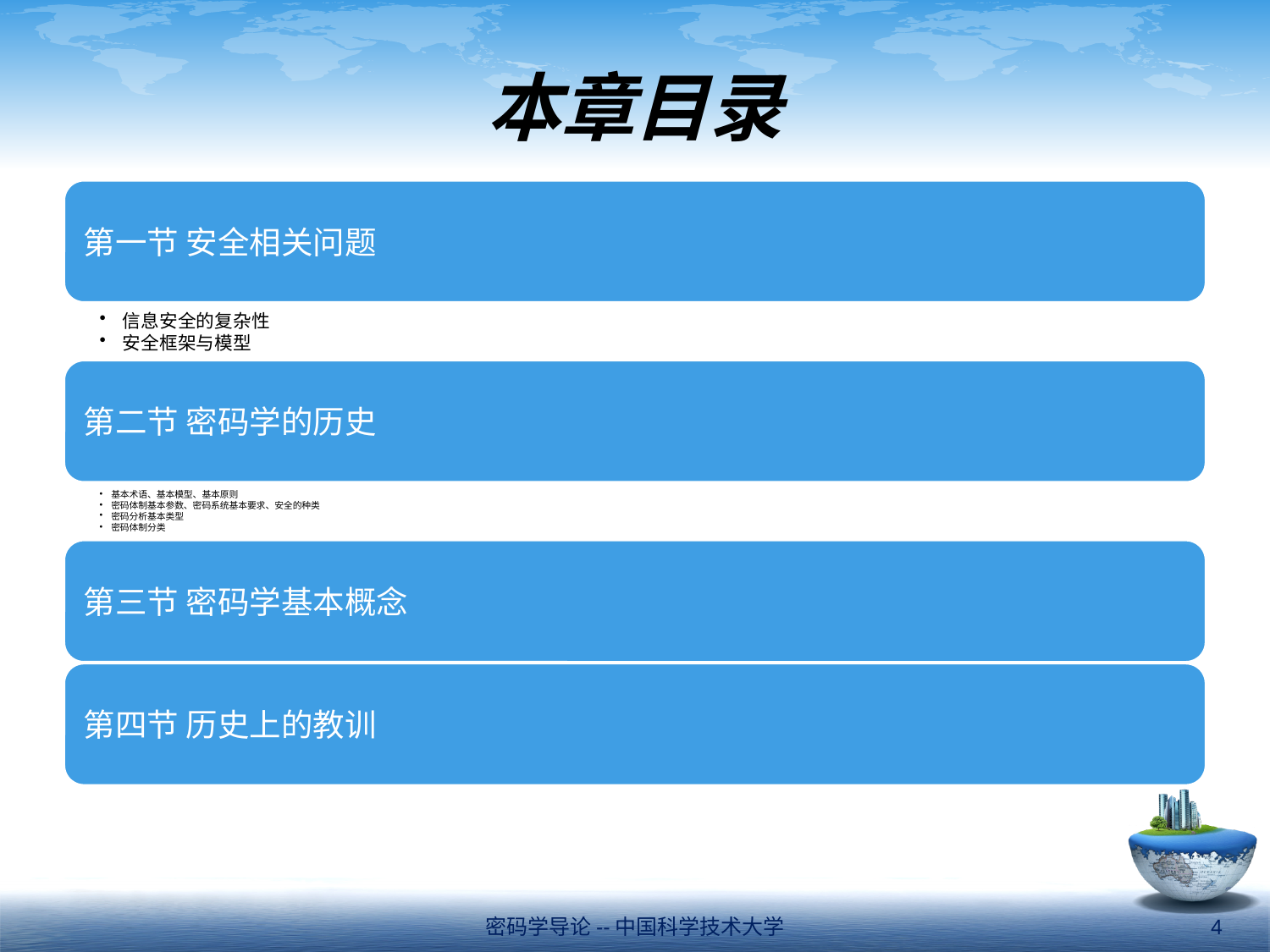

# 本章目录
第一节 安全相关问题
信息安全的复杂性
安全框架与模型
第二节 密码学的历史
第三节 密码学基本概念
基本术语、基本模型、基本原则
密码体制基本参数、密码系统基本要求、安全的种类
密码分析基本类型
密码体制分类
第四节 历史上的教训
密码学导论--中国科学技术大学
4